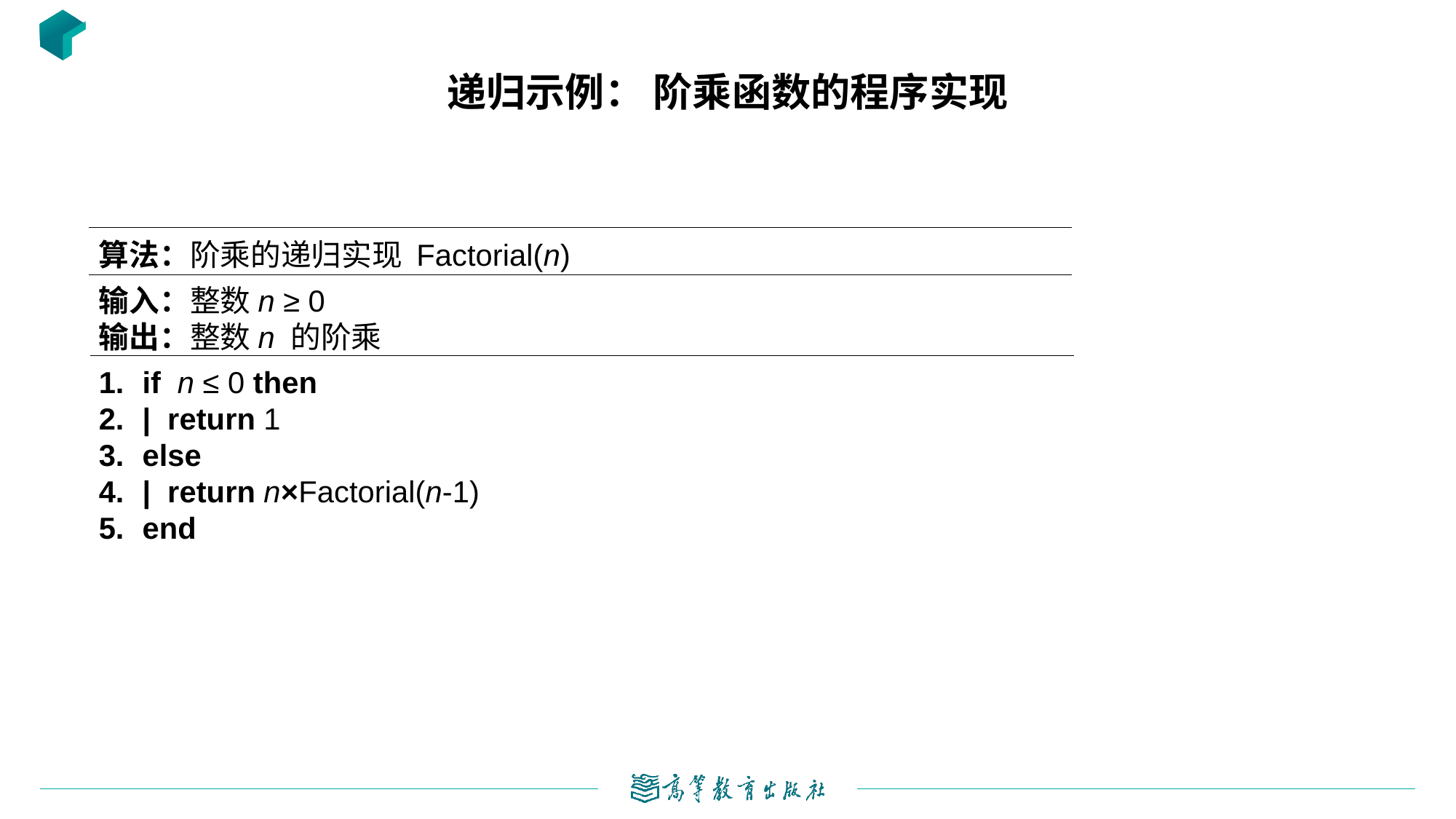

# 递归示例： 阶乘函数的程序实现
算法：阶乘的递归实现 Factorial(n)
输入：整数n ≥ 0
输出：整数n 的阶乘
if  n ≤ 0 then
|  return 1
else
|  return n×Factorial(n-1)
end